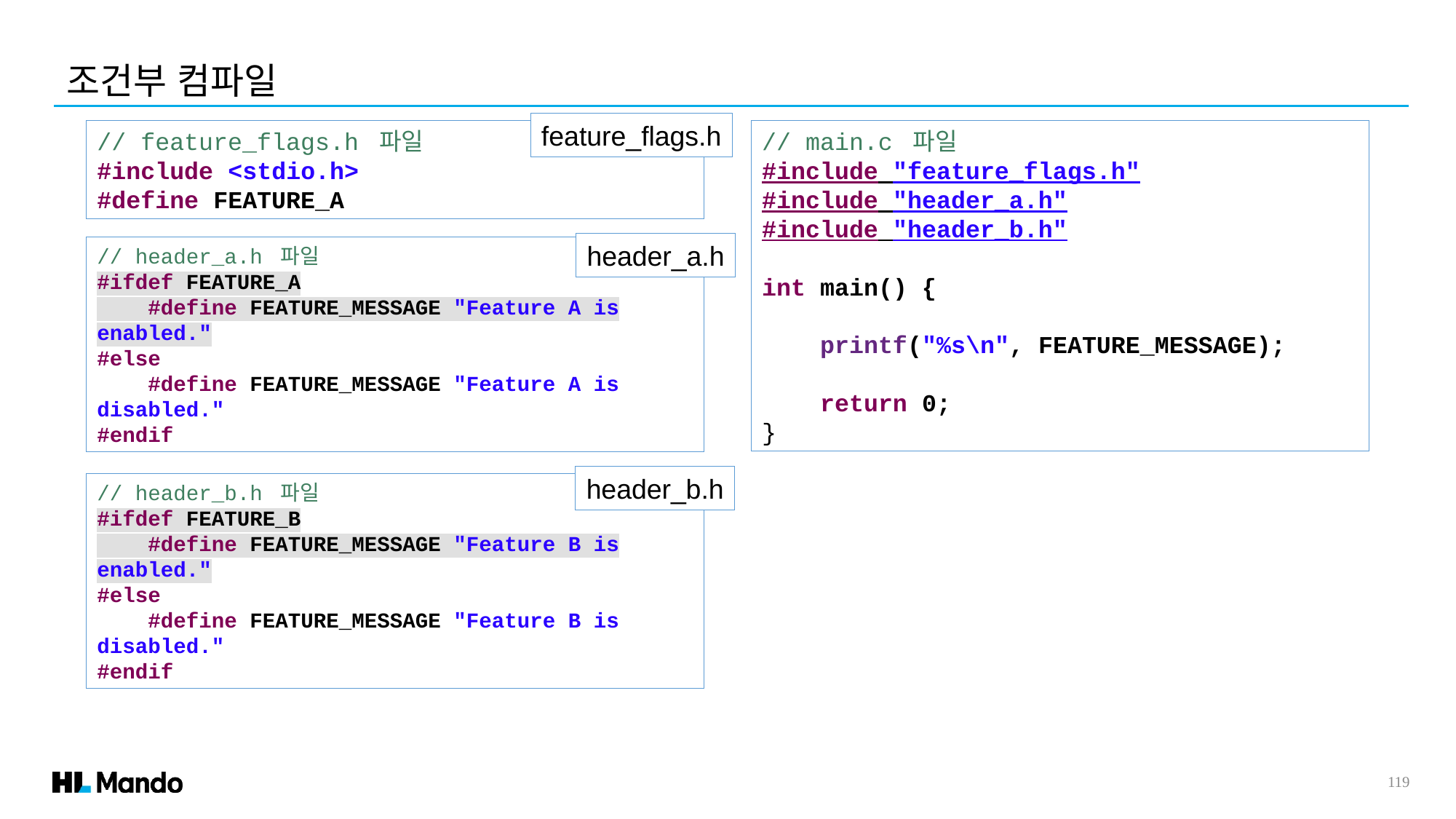

조건부 컴파일
feature_flags.h
// feature_flags.h 파일
#include <stdio.h>
#define FEATURE_A
// main.c 파일
#include "feature_flags.h"
#include "header_a.h"
#include "header_b.h"

int main() {

    printf("%s\n", FEATURE_MESSAGE);

    return 0;
}
header_a.h
// header_a.h 파일
#ifdef FEATURE_A
    #define FEATURE_MESSAGE "Feature A is enabled."
#else
    #define FEATURE_MESSAGE "Feature A is disabled."
#endif
header_b.h
// header_b.h 파일
#ifdef FEATURE_B
    #define FEATURE_MESSAGE "Feature B is enabled."
#else
    #define FEATURE_MESSAGE "Feature B is disabled."
#endif
119